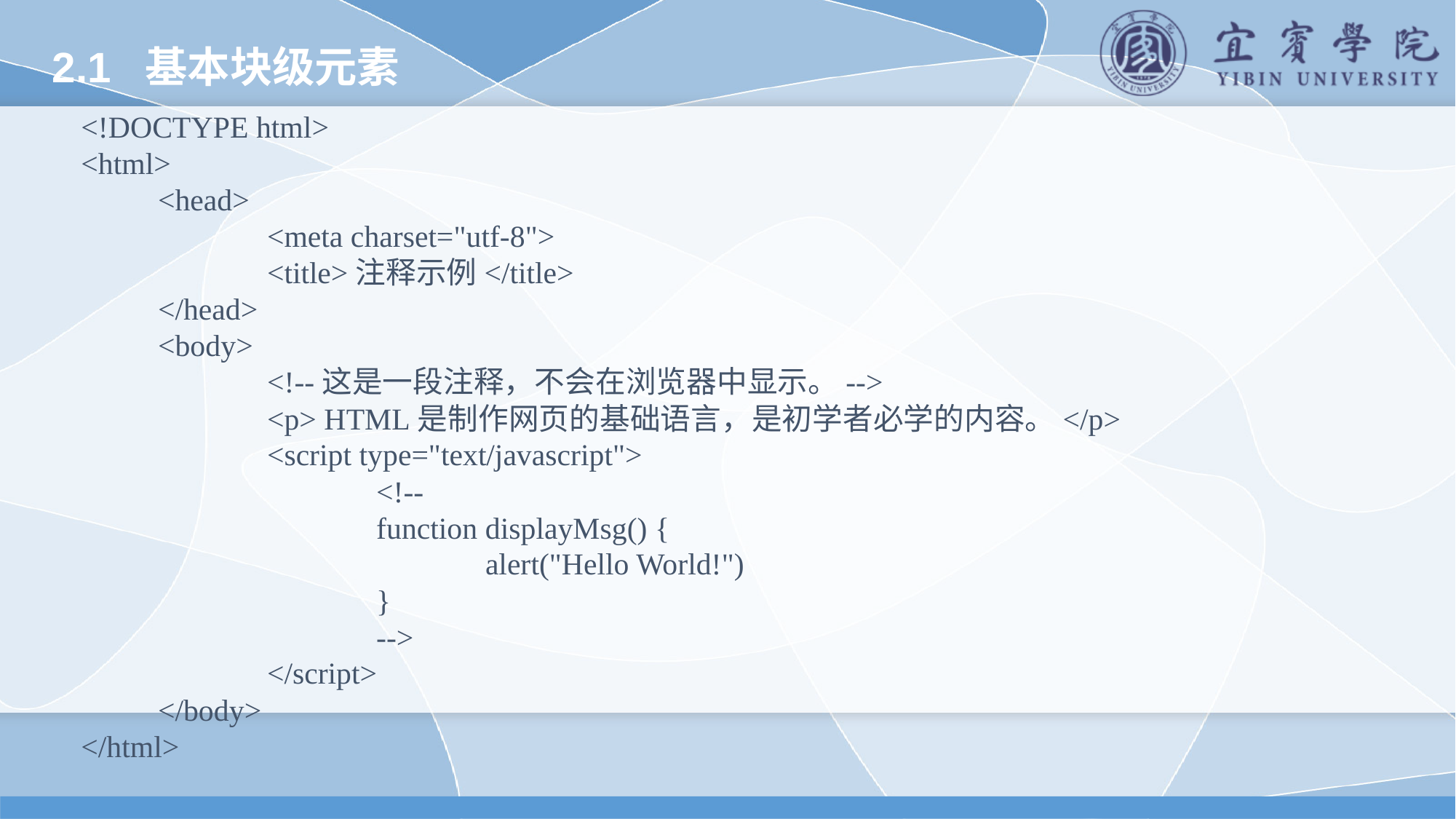

2.1  基本块级元素
<!DOCTYPE html>
<html>
	<head>
		<meta charset="utf-8">
		<title>注释示例</title>
	</head>
	<body>
		<!--这是一段注释，不会在浏览器中显示。-->
		<p> HTML是制作网页的基础语言，是初学者必学的内容。</p>
		<script type="text/javascript">
			<!--
			function displayMsg() {
				alert("Hello World!")
			}
			-->
		</script>
	</body>
</html>